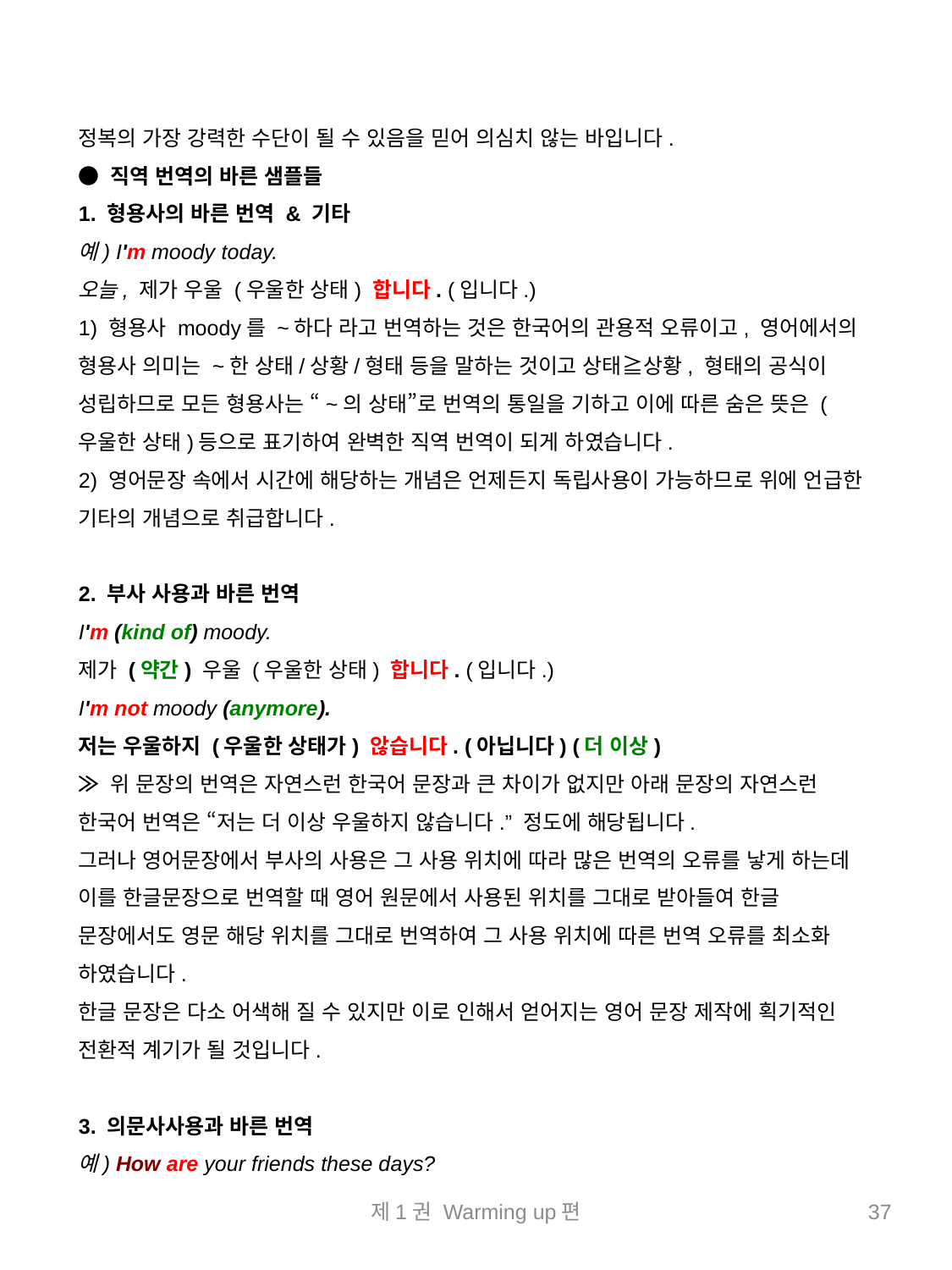

정복의 가장 강력한 수단이 될 수 있음을 믿어 의심치 않는 바입니다.
● 직역 번역의 바른 샘플들
1. 형용사의 바른 번역 & 기타
예) I'm moody today.
오늘, 제가 우울 (우울한 상태) 합니다. (입니다.)
1) 형용사 moody를 ~하다 라고 번역하는 것은 한국어의 관용적 오류이고, 영어에서의 형용사 의미는 ~한 상태/상황/형태 등을 말하는 것이고 상태≧상황, 형태의 공식이 성립하므로 모든 형용사는 “~의 상태”로 번역의 통일을 기하고 이에 따른 숨은 뜻은 (우울한 상태)등으로 표기하여 완벽한 직역 번역이 되게 하였습니다.
2) 영어문장 속에서 시간에 해당하는 개념은 언제든지 독립사용이 가능하므로 위에 언급한 기타의 개념으로 취급합니다.

2. 부사 사용과 바른 번역
I'm (kind of) moody.
제가 (약간) 우울 (우울한 상태) 합니다. (입니다.)
I'm not moody (anymore).
저는 우울하지 (우울한 상태가) 않습니다. (아닙니다) (더 이상)
≫ 위 문장의 번역은 자연스런 한국어 문장과 큰 차이가 없지만 아래 문장의 자연스런 한국어 번역은 “저는 더 이상 우울하지 않습니다.” 정도에 해당됩니다.
그러나 영어문장에서 부사의 사용은 그 사용 위치에 따라 많은 번역의 오류를 낳게 하는데 이를 한글문장으로 번역할 때 영어 원문에서 사용된 위치를 그대로 받아들여 한글 문장에서도 영문 해당 위치를 그대로 번역하여 그 사용 위치에 따른 번역 오류를 최소화 하였습니다.
한글 문장은 다소 어색해 질 수 있지만 이로 인해서 얻어지는 영어 문장 제작에 획기적인 전환적 계기가 될 것입니다.

3. 의문사사용과 바른 번역
예) How are your friends these days?
제1권 Warming up편
37